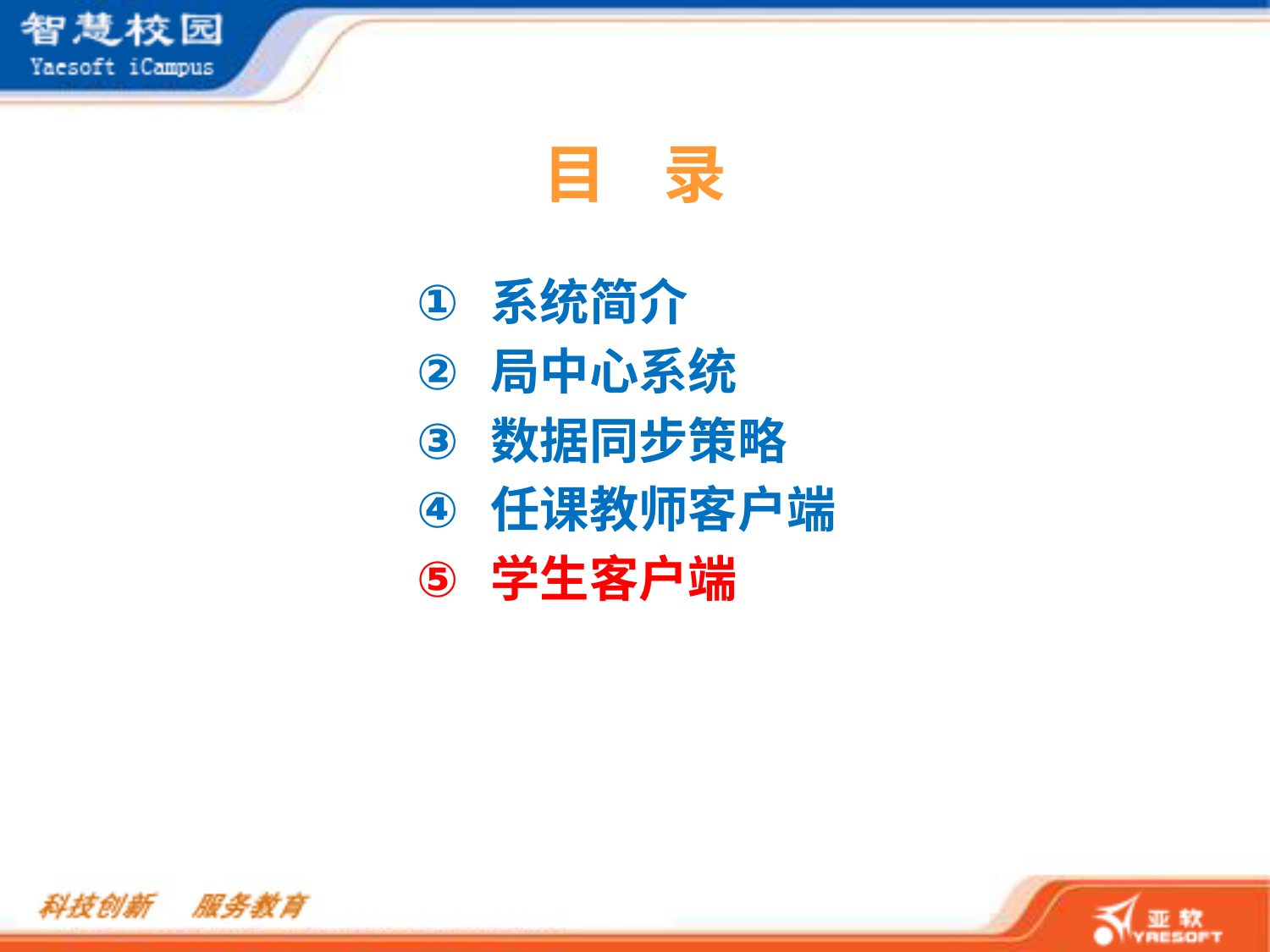

目    录
系统简介
局中心系统
数据同步策略
任课教师客户端
学生客户端